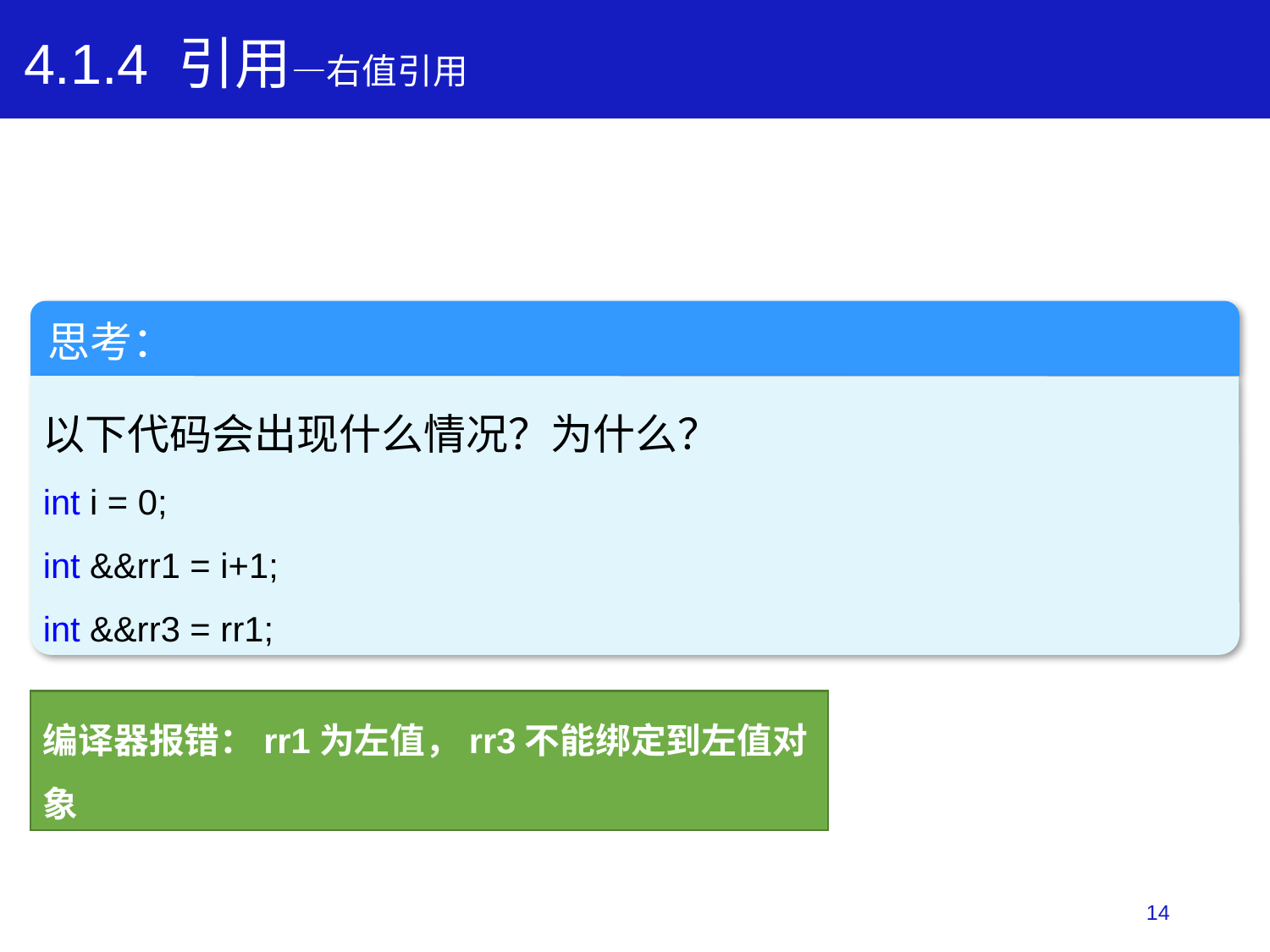

4.1.4 引用—右值引用
思考：
以下代码会出现什么情况？为什么？
int i = 0;
int &&rr1 = i+1;
int &&rr3 = rr1;
编译器报错：rr1为左值，rr3不能绑定到左值对象
14